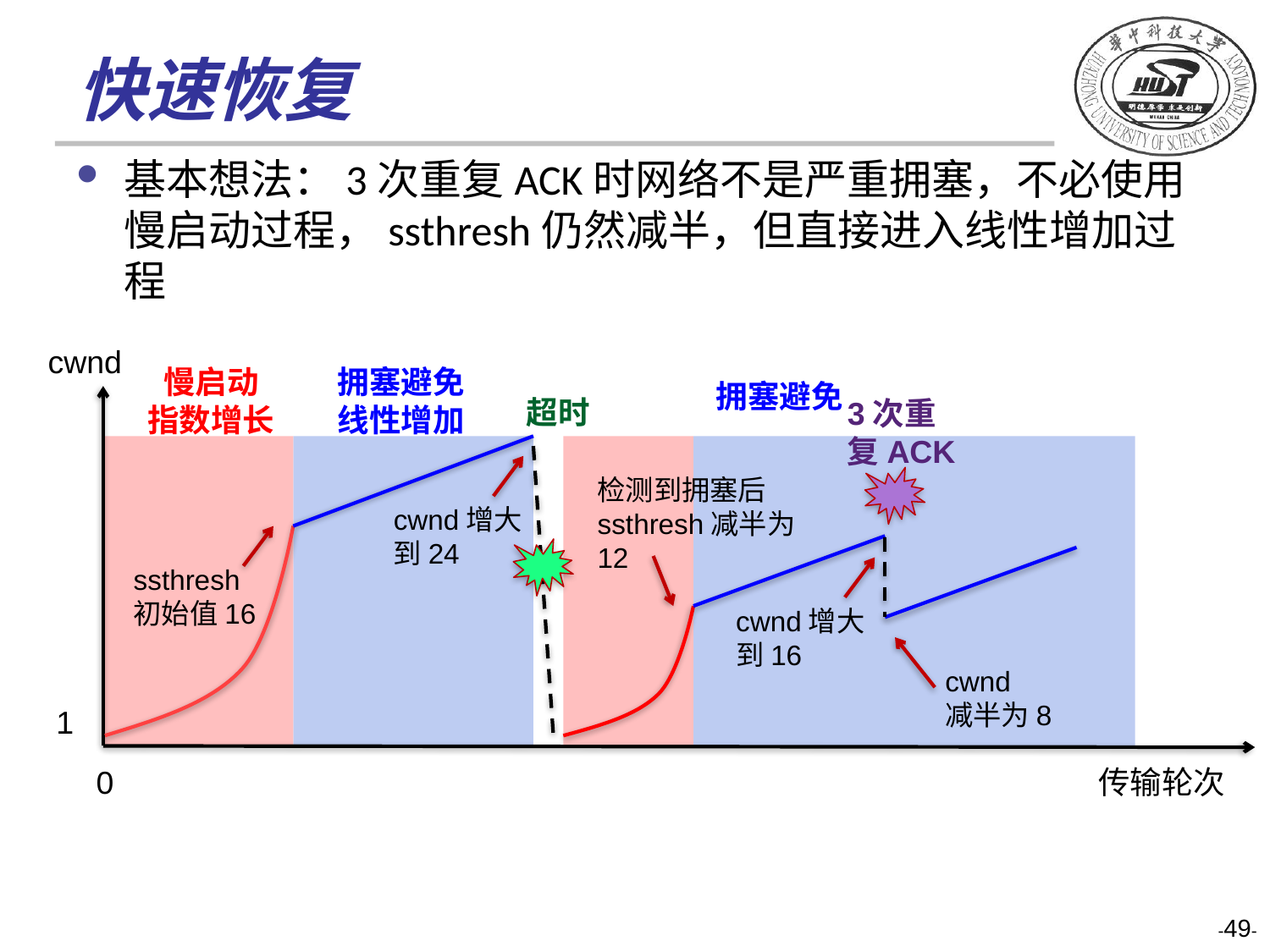

# 快速恢复
基本想法：3次重复ACK时网络不是严重拥塞，不必使用慢启动过程，ssthresh仍然减半，但直接进入线性增加过程
cwnd
慢启动
指数增长
拥塞避免
线性增加
超时
3次重复ACK

检测到拥塞后ssthresh减半为12

cwnd增大
到24

ssthresh
初始值16
cwnd增大
到16

cwnd
减半为8
1
0
传输轮次
拥塞避免
-49-